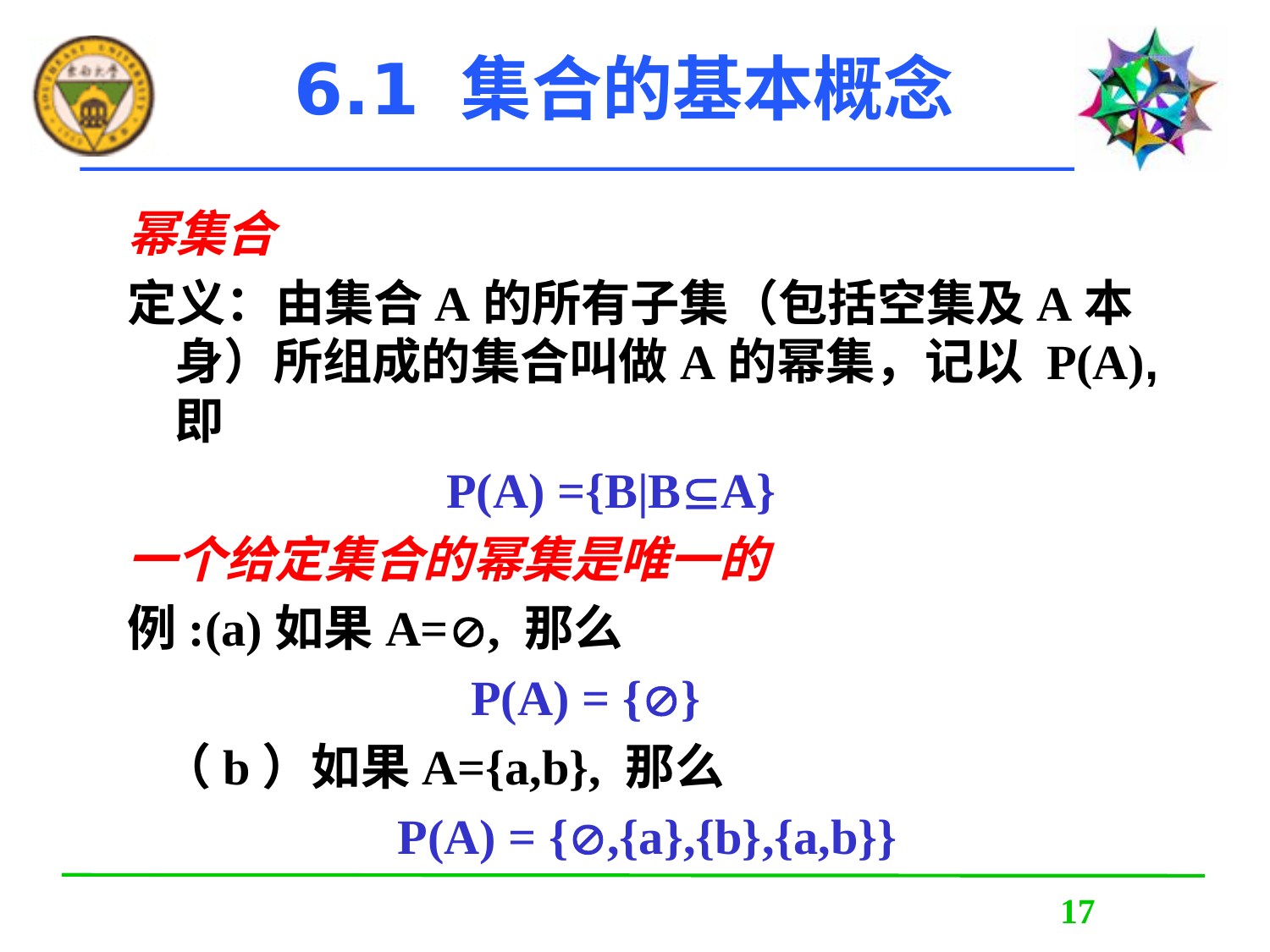

# 6.1 集合的基本概念
幂集合
定义：由集合A的所有子集（包括空集及A本身）所组成的集合叫做A的幂集，记以 P(A),即
                          P(A) ={B|B⊆A}
一个给定集合的幂集是唯一的
例:(a)如果A=∅, 那么
                            P(A) = {∅}
  （b）如果A={a,b}, 那么
                      P(A) = {∅,{a},{b},{a,b}}